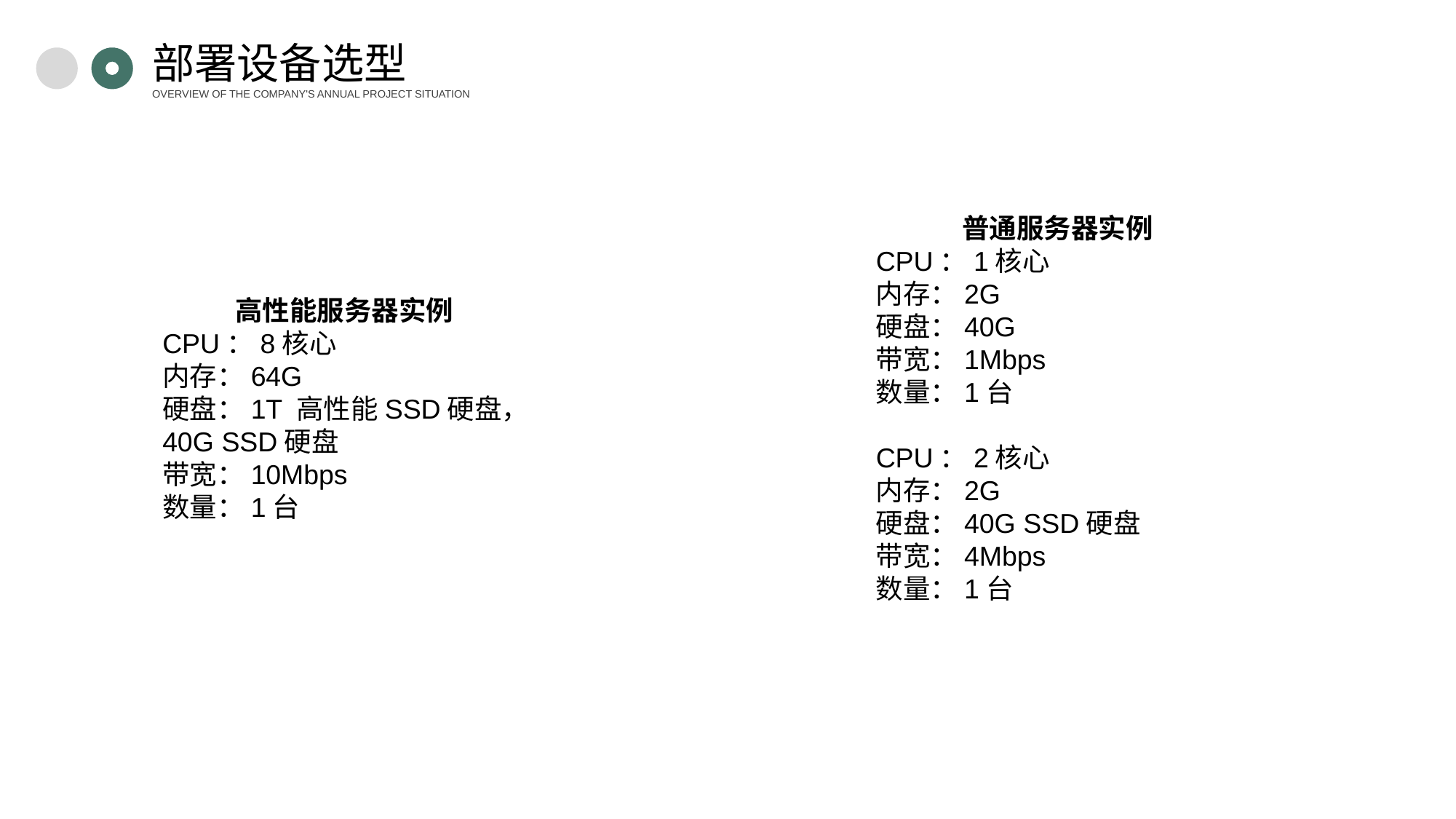

部署设备选型
OVERVIEW OF THE COMPANY'S ANNUAL PROJECT SITUATION

普通服务器实例
CPU：1核心
内存：2G
硬盘：40G
带宽：1Mbps
数量：1台

CPU：2核心
内存：2G
硬盘：40G SSD硬盘
带宽：4Mbps
数量：1台
高性能服务器实例
CPU：8核心
内存：64G
硬盘：1T 高性能SSD硬盘，40G SSD硬盘
带宽：10Mbps
数量：1台